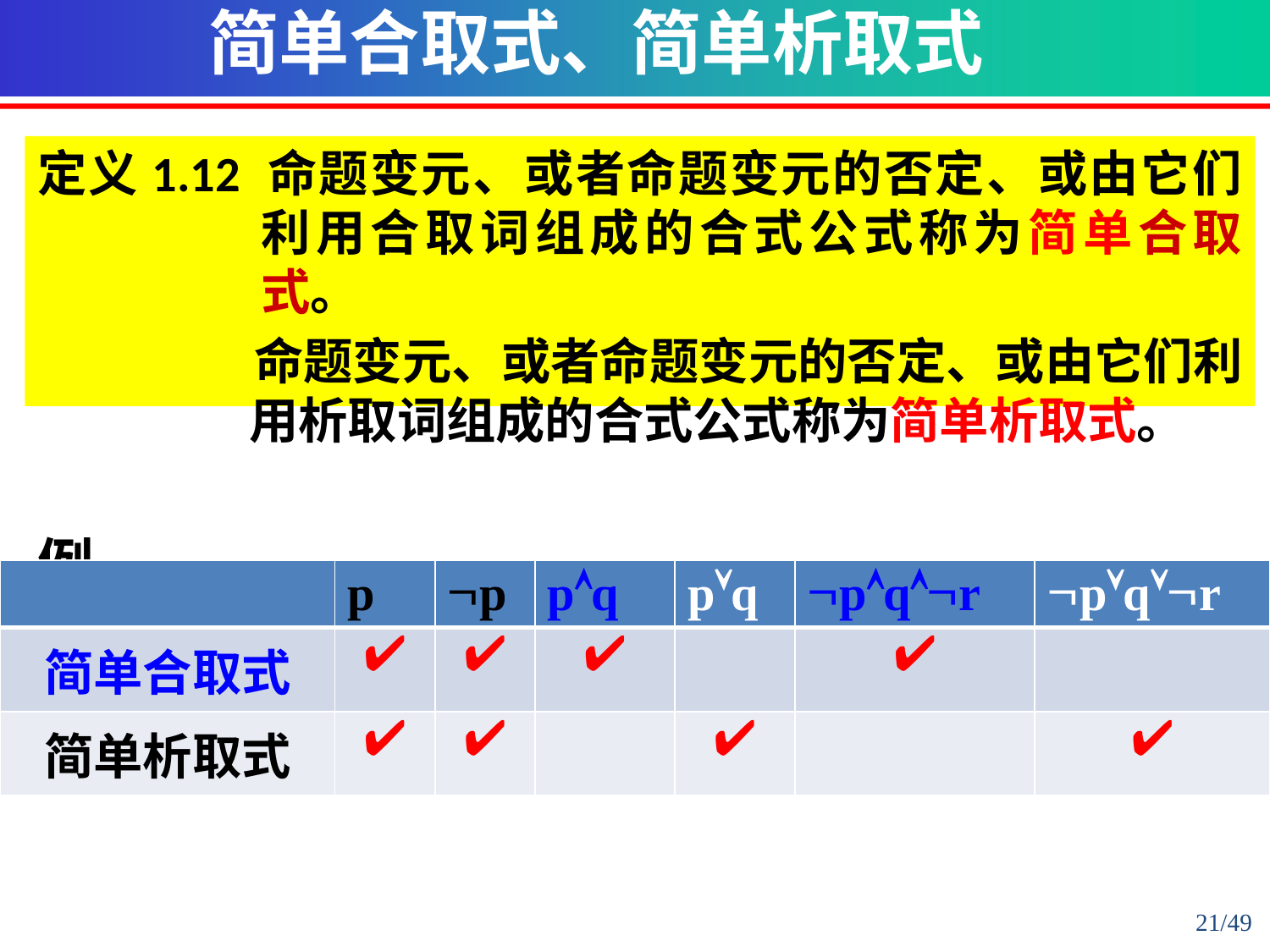

简单合取式、简单析取式
定义1.12 命题变元、或者命题变元的否定、或由它们利用合取词组成的合式公式称为简单合取式。
                  命题变元、或者命题变元的否定、或由它们利用析取词组成的合式公式称为简单析取式。

例

|  | p | ¬p | p∧q | p∨q | ¬p∧q∧¬r | ¬p∨q∨¬r |
| --- | --- | --- | --- | --- | --- | --- |
| 简单合取式 | ✔ | ✔ | ✔ |  | ✔ |  |
| 简单析取式 | ✔ | ✔ |  | ✔ |  | ✔ |
21/49